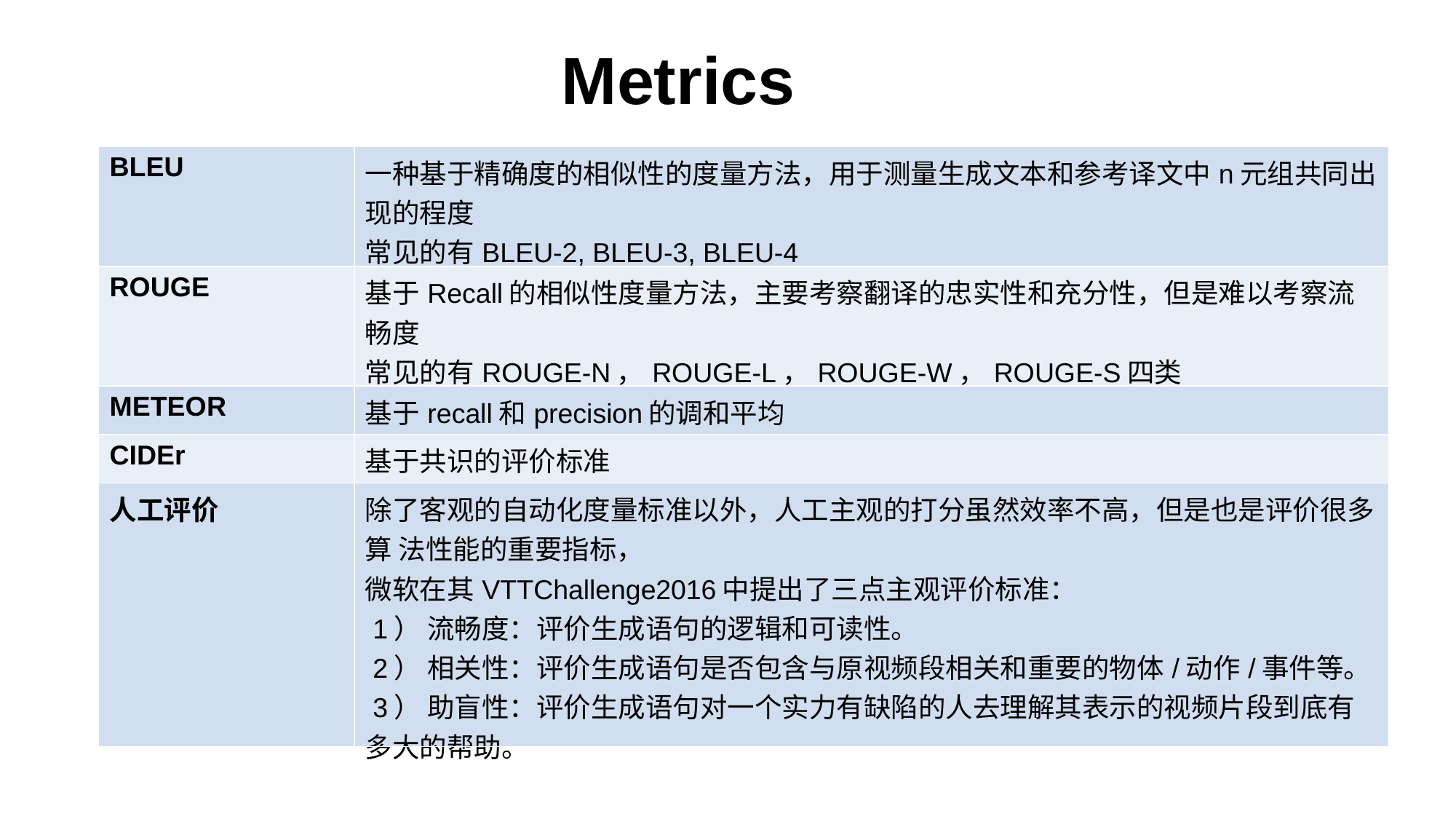

Metrics
| BLEU | 一种基于精确度的相似性的度量方法，用于测量生成文本和参考译文中n元组共同出现的程度 常见的有BLEU-2, BLEU-3, BLEU-4 |
| --- | --- |
| ROUGE | 基于Recall的相似性度量方法，主要考察翻译的忠实性和充分性，但是难以考察流畅度 常见的有ROUGE-N，ROUGE-L，ROUGE-W，ROUGE-S四类 |
| METEOR | 基于recall和precision的调和平均 |
| CIDEr | 基于共识的评价标准 |
| 人工评价 | 除了客观的自动化度量标准以外，人工主观的打分虽然效率不高，但是也是评价很多算 法性能的重要指标， 微软在其VTTChallenge2016中提出了三点主观评价标准： 1） 流畅度：评价生成语句的逻辑和可读性。 2） 相关性：评价生成语句是否包含与原视频段相关和重要的物体/动作/事件等。 3） 助盲性：评价生成语句对一个实力有缺陷的人去理解其表示的视频片段到底有多大的帮助。 |